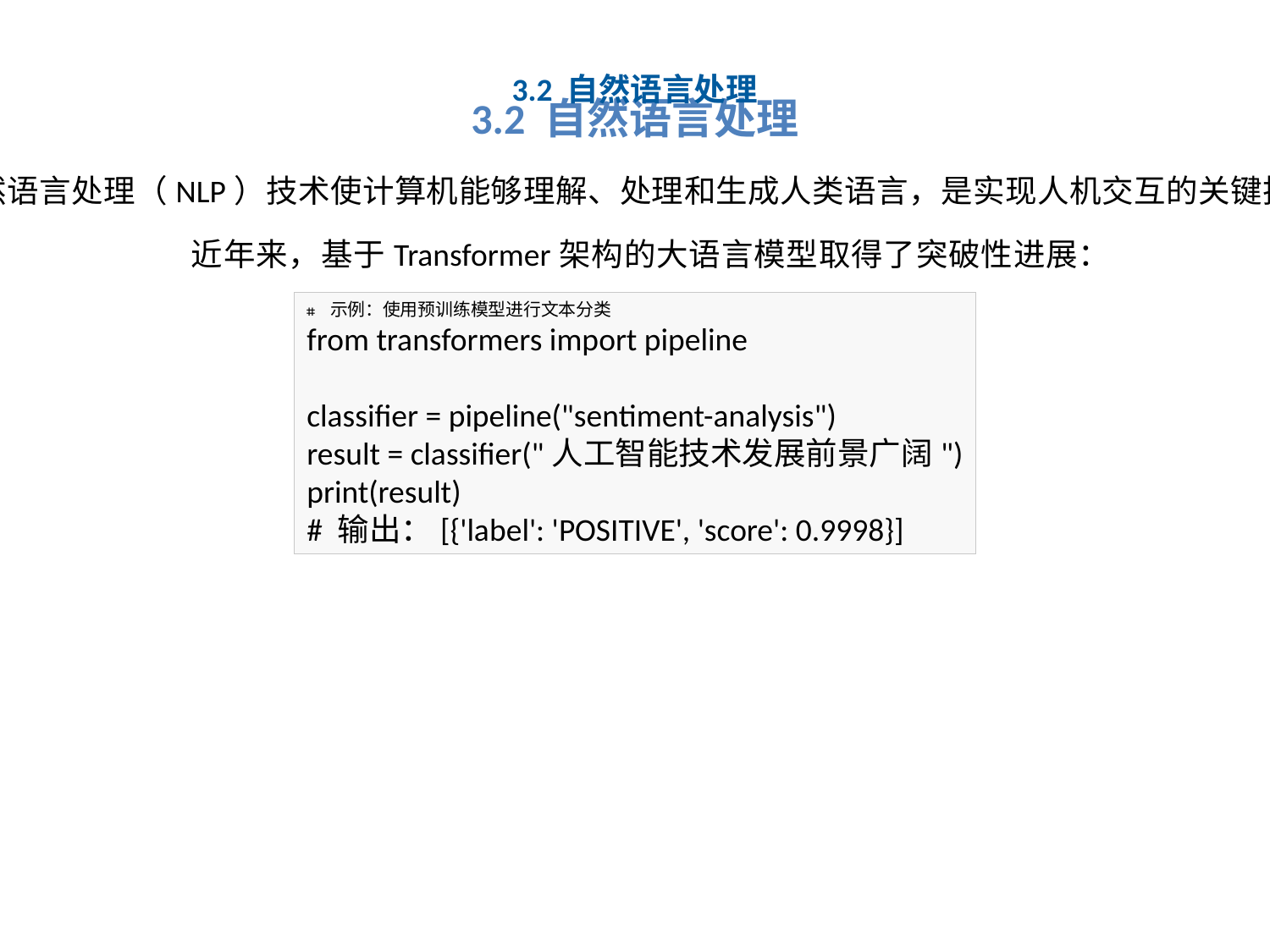

# 3.2 自然语言处理

3.2 自然语言处理
自然语言处理（NLP）技术使计算机能够理解、处理和生成人类语言，是实现人机交互的关键技术。

近年来，基于Transformer架构的大语言模型取得了突破性进展：
# 示例：使用预训练模型进行文本分类
from transformers import pipeline

classifier = pipeline("sentiment-analysis")
result = classifier("人工智能技术发展前景广阔")
print(result)
# 输出：[{'label': 'POSITIVE', 'score': 0.9998}]